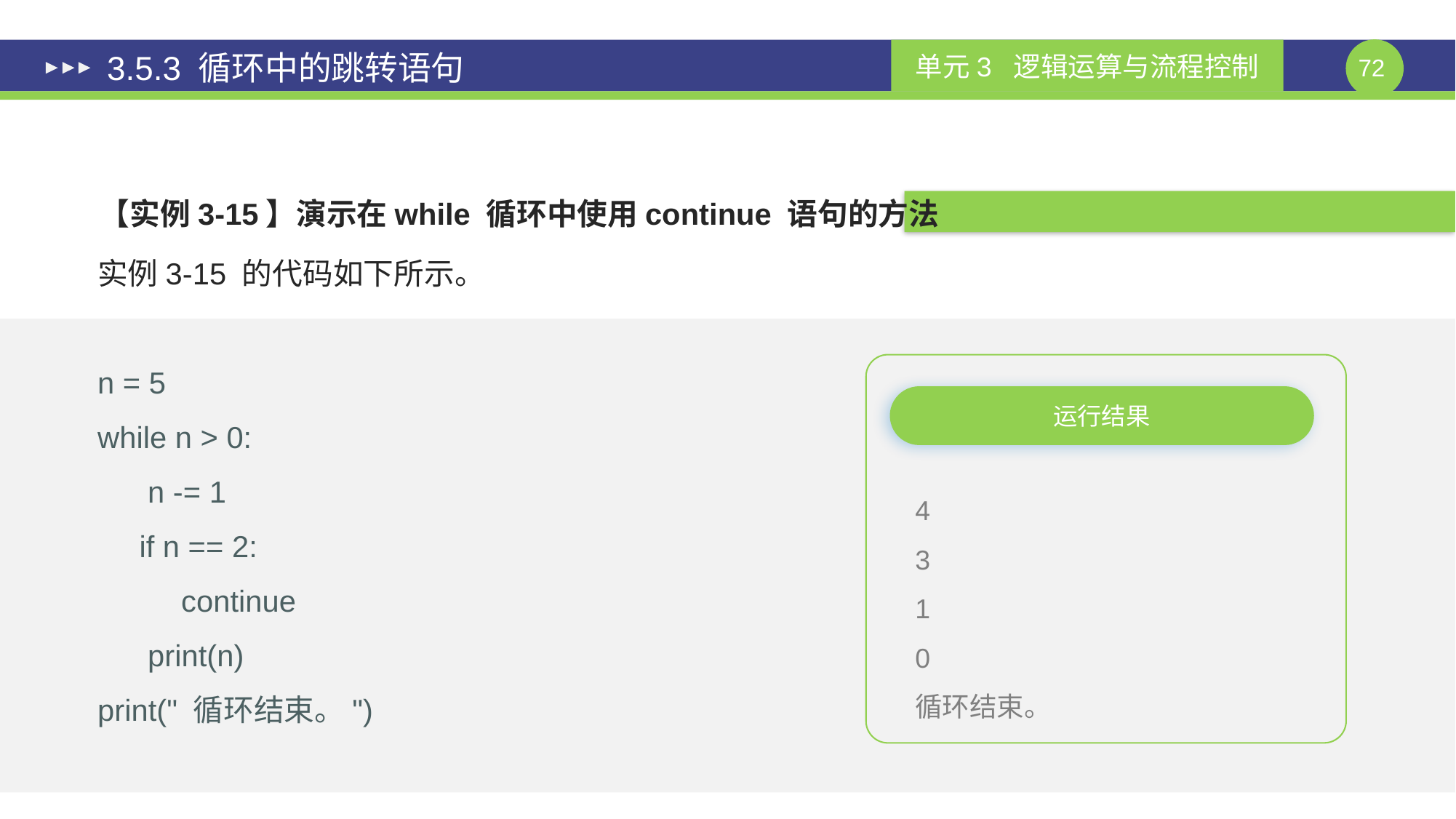

# 3.5.3 循环中的跳转语句
【实例3-15】演示在while 循环中使用continue 语句的方法

实例3-15 的代码如下所示。

n = 5
while n > 0:
      n -= 1
     if n == 2:
          continue
      print(n)
print(" 循环结束。")

运行结果
4
3
1
0
循环结束。